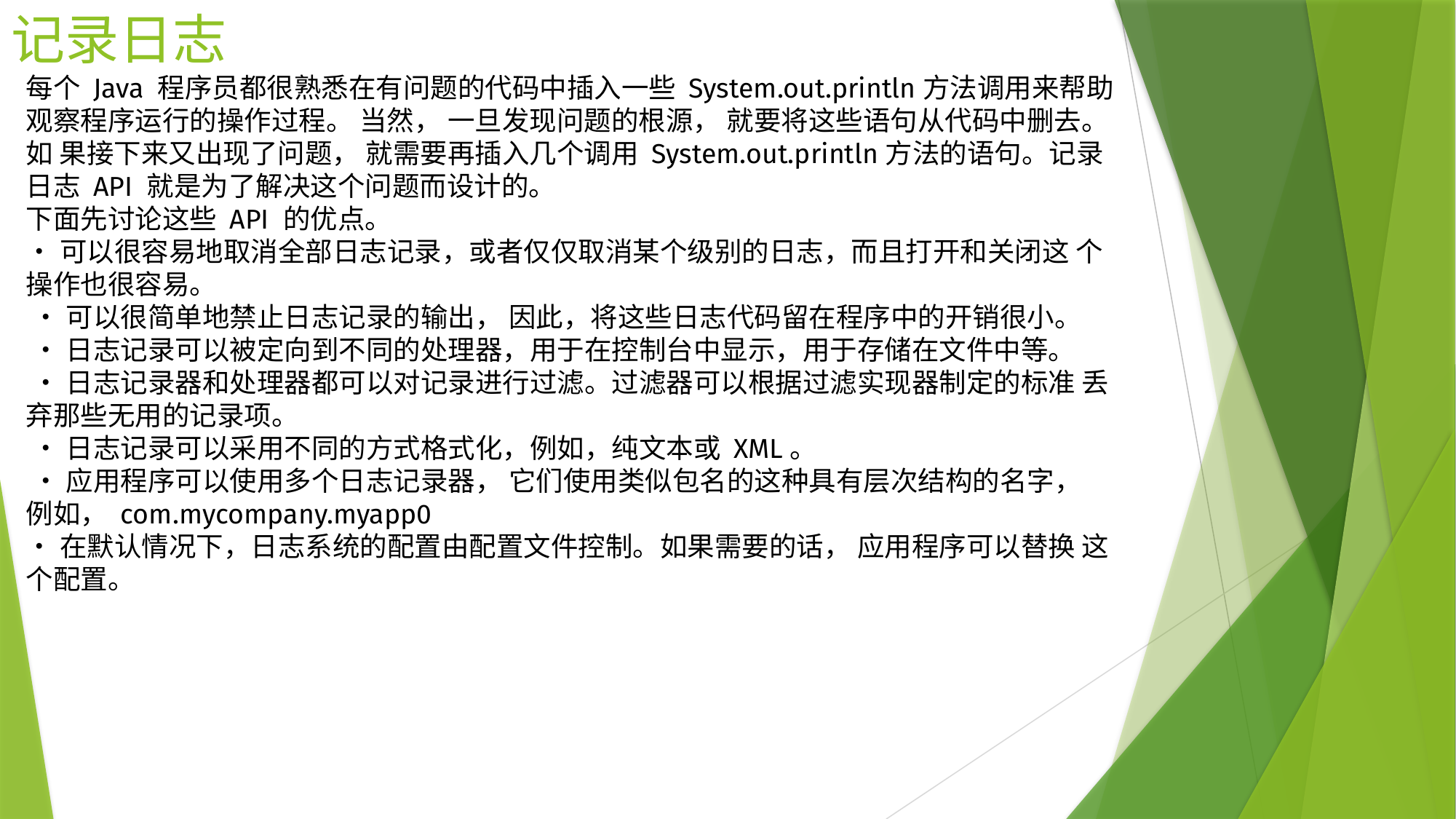

# 记录日志
每个 Java 程序员都很熟悉在有问题的代码中插入一些 System.out.println方法调用来帮助 观察程序运行的操作过程。 当然， 一旦发现问题的根源， 就要将这些语句从代码中删去。如 果接下来又出现了问题， 就需要再插入几个调用 System.out.println方法的语句。记录日志 API 就是为了解决这个问题而设计的。
下面先讨论这些 API 的优点。
•可以很容易地取消全部日志记录，或者仅仅取消某个级别的日志，而且打开和关闭这 个操作也很容易。
 •可以很简单地禁止日志记录的输出， 因此，将这些日志代码留在程序中的开销很小。
 •日志记录可以被定向到不同的处理器，用于在控制台中显示，用于存储在文件中等。
 •日志记录器和处理器都可以对记录进行过滤。过滤器可以根据过滤实现器制定的标准 丢弃那些无用的记录项。
 •日志记录可以采用不同的方式格式化，例如，纯文本或 XML。
 •应用程序可以使用多个日志记录器， 它们使用类似包名的这种具有层次结构的名字， 例如， com.mycompany.myapp0
•在默认情况下，日志系统的配置由配置文件控制。如果需要的话， 应用程序可以替换 这个配置。